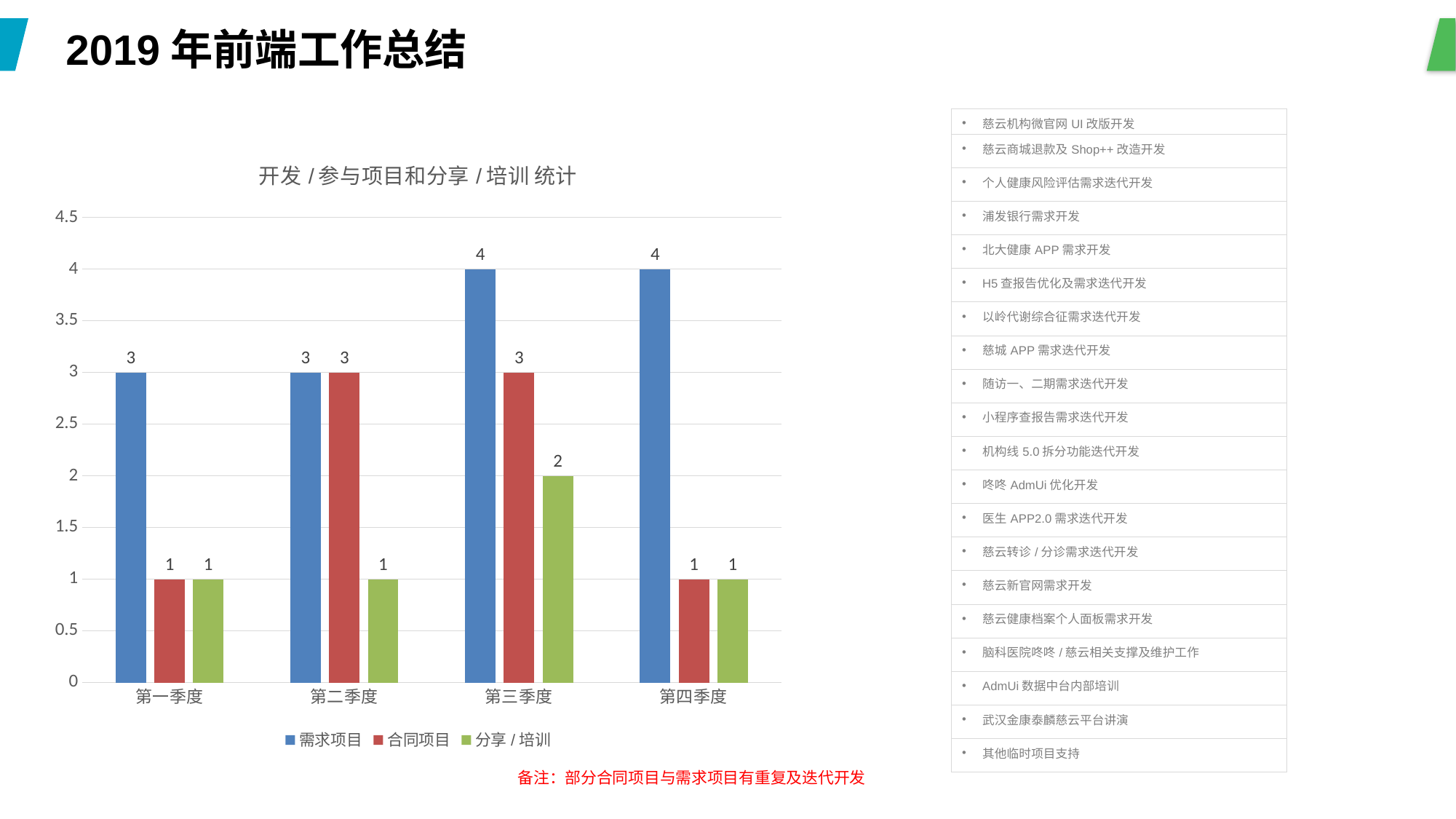

2019年前端工作总结
| 慈云机构微官网UI改版开发 |
| --- |
| 慈云商城退款及Shop++改造开发 |
| 个人健康风险评估需求迭代开发 |
| 浦发银行需求开发 |
| 北大健康APP需求开发 |
| H5查报告优化及需求迭代开发 |
| 以岭代谢综合征需求迭代开发 |
| 慈城APP需求迭代开发 |
| 随访一、二期需求迭代开发 |
| 小程序查报告需求迭代开发 |
| 机构线5.0拆分功能迭代开发 |
| 咚咚AdmUi优化开发 |
| 医生APP2.0需求迭代开发 |
| 慈云转诊/分诊需求迭代开发 |
| 慈云新官网需求开发 |
| 慈云健康档案个人面板需求开发 |
| 脑科医院咚咚/慈云相关支撑及维护工作 |
| AdmUi数据中台内部培训 |
| 武汉金康泰麟慈云平台讲演 |
| 其他临时项目支持 |

### Chart: 开发/参与项目和分享/培训 统计

| Category | 需求项目 | 合同项目 | 分享/培训 |
|---|---|---|---|
| 第一季度 | 3.0 | 1.0 | 1.0 |
| 第二季度 | 3.0 | 3.0 | 1.0 |
| 第三季度 | 4.0 | 3.0 | 2.0 |
| 第四季度 | 4.0 | 1.0 | 1.0 |
备注：部分合同项目与需求项目有重复及迭代开发